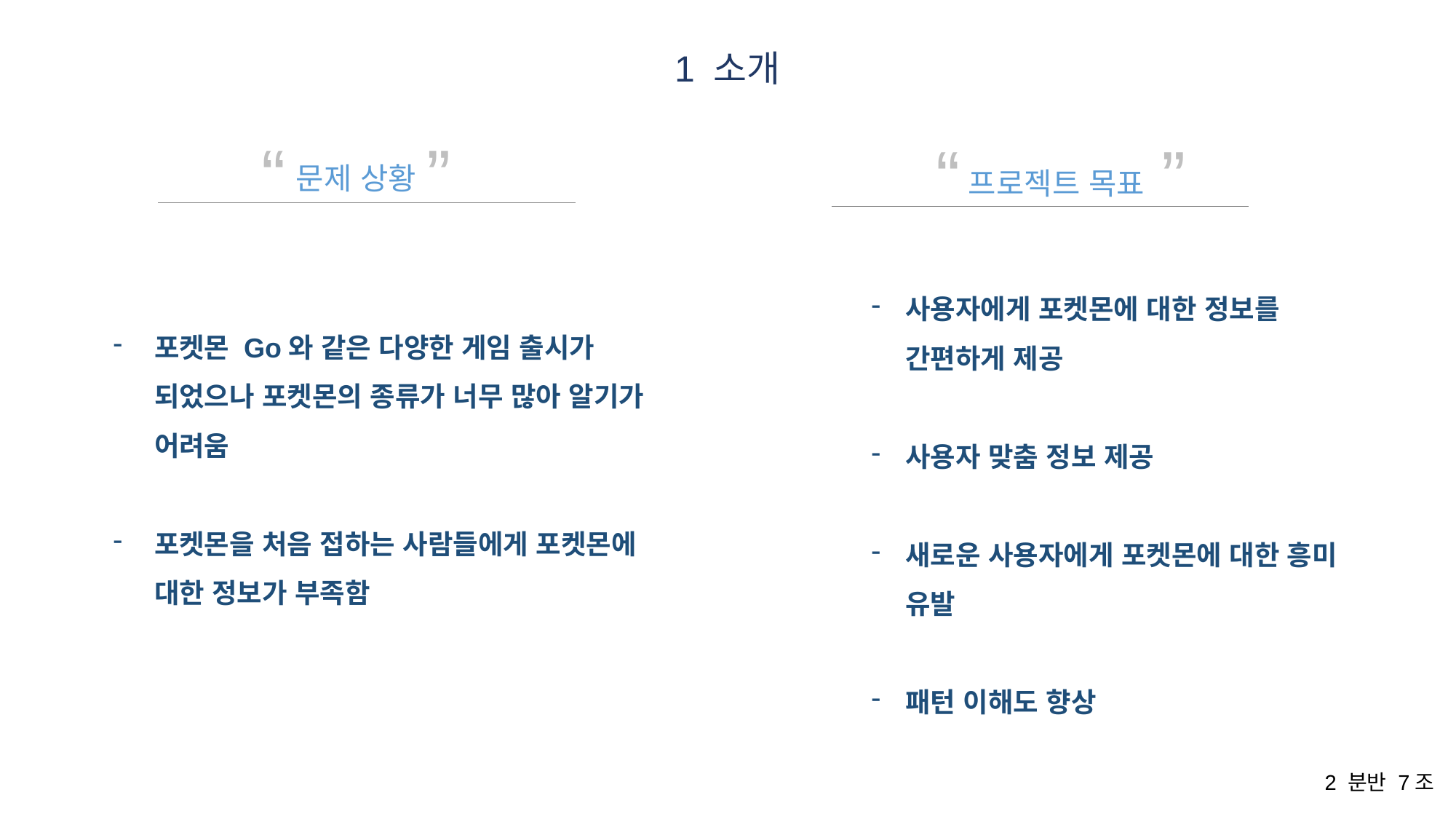

1 소개
“       ”
문제 상황
“          ”
프로젝트 목표
사용자에게 포켓몬에 대한 정보를 간편하게 제공

사용자 맞춤 정보 제공

새로운 사용자에게 포켓몬에 대한 흥미 유발

패턴 이해도 향상
포켓몬 Go와 같은 다양한 게임 출시가 되었으나 포켓몬의 종류가 너무 많아 알기가 어려움

포켓몬을 처음 접하는 사람들에게 포켓몬에 대한 정보가 부족함
2 분반 7조